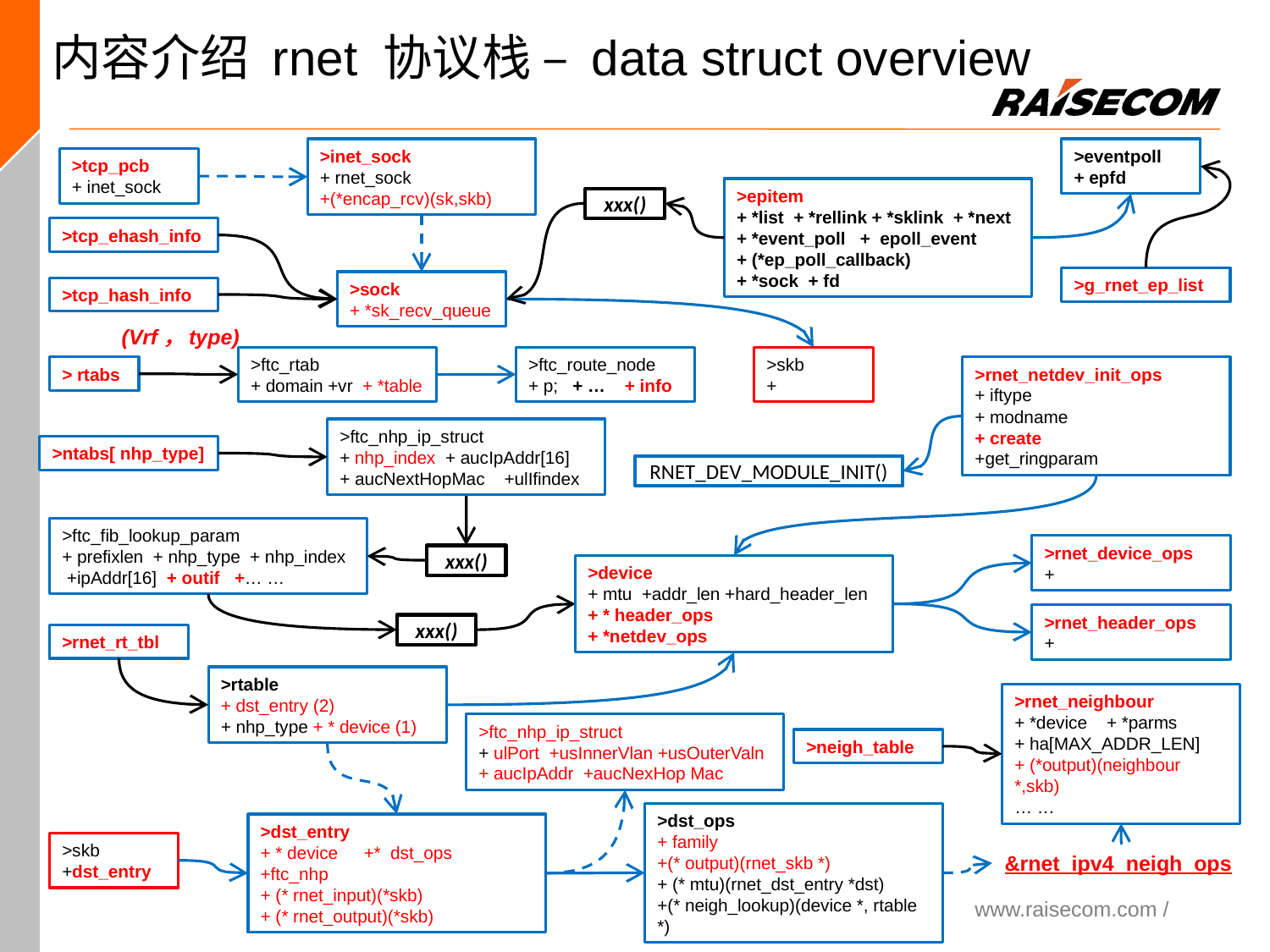

内容介绍 rnet 协议栈 – data struct overview
>inet_sock
+ rnet_sock
+(*encap_rcv)(sk,skb)
>eventpoll
+ epfd
>tcp_pcb
+ inet_sock
>epitem
+ *list  + *rellink + *sklink  + *next
+ *event_poll   +  epoll_event
+ (*ep_poll_callback)
+ *sock  + fd
xxx()
>tcp_ehash_info
>g_rnet_ep_list
>sock
+ *sk_recv_queue
>tcp_hash_info
(Vrf，type)
>ftc_rtab
+ domain +vr  + *table
>ftc_route_node
+ p;   + …    + info
>skb
+
> rtabs
>rnet_netdev_init_ops
+ iftype
+ modname
+ create
+get_ringparam
>ftc_nhp_ip_struct
+ nhp_index  + aucIpAddr[16]
+ aucNextHopMac    +ulIfindex
>ntabs[ nhp_type]
RNET_DEV_MODULE_INIT()
>ftc_fib_lookup_param
+ prefixlen  + nhp_type  + nhp_index   +ipAddr[16]  + outif   +… …
>rnet_device_ops
+
xxx()
>device
+ mtu  +addr_len +hard_header_len
+ * header_ops
+ *netdev_ops
>rnet_header_ops
+
xxx()
>rnet_rt_tbl
>rtable
+ dst_entry (2)
+ nhp_type + * device (1)
>rnet_neighbour
+ *device    + *parms
+ ha[MAX_ADDR_LEN]
+ (*output)(neighbour *,skb)
… …
>ftc_nhp_ip_struct
+ ulPort  +usInnerVlan +usOuterValn
+ aucIpAddr  +aucNexHop Mac
>neigh_table
>dst_ops
+ family
+(* output)(rnet_skb *)
+ (* mtu)(rnet_dst_entry *dst)
+(* neigh_lookup)(device *, rtable *)
>dst_entry
+ * device　+*  dst_ops　+ftc_nhp
+ (* rnet_input)(*skb)
+ (* rnet_output)(*skb)
>skb
+dst_entry
&rnet_ipv4_neigh_ops